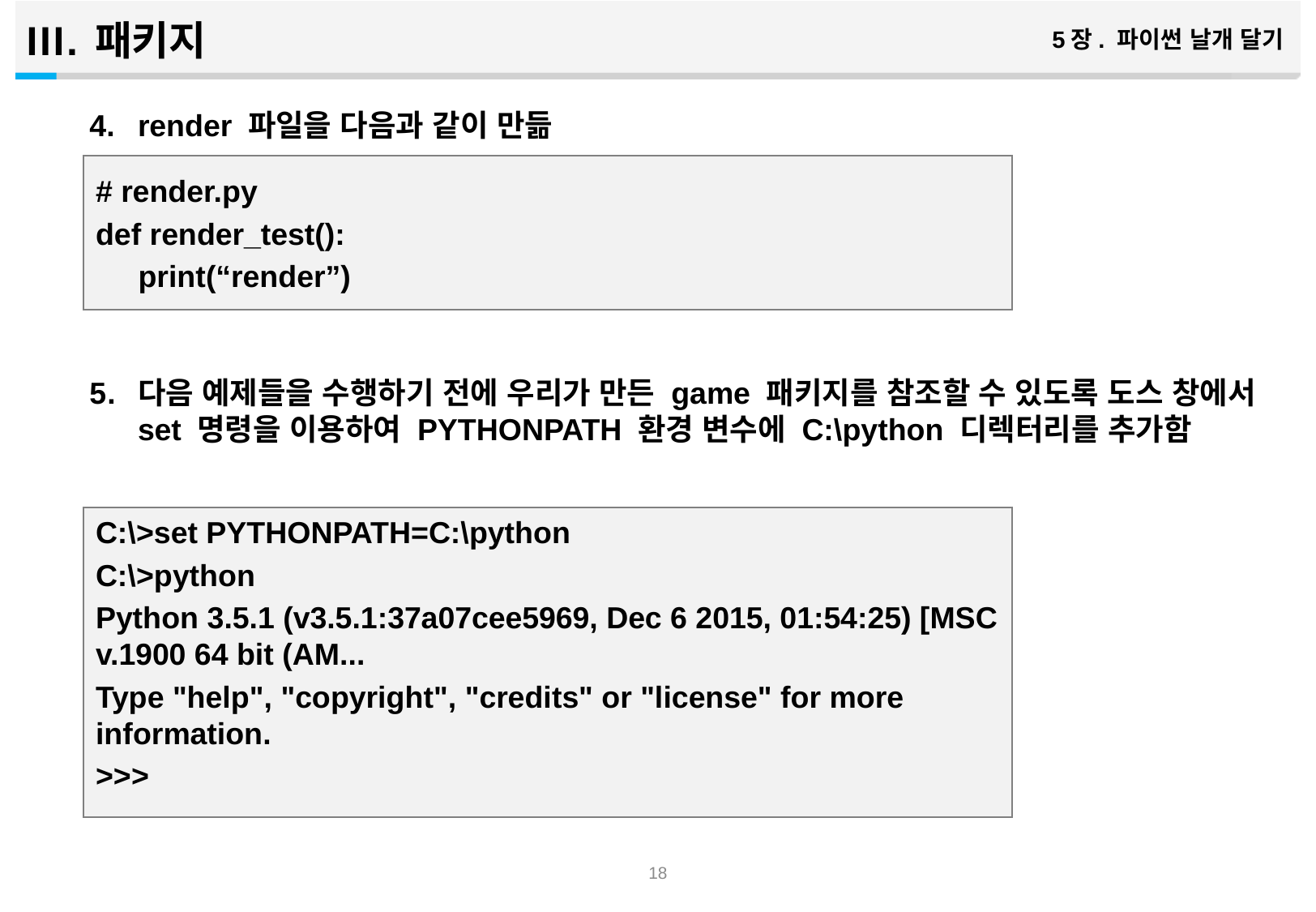

패키지
5장. 파이썬 날개 달기
render 파일을 다음과 같이 만듦

다음 예제들을 수행하기 전에 우리가 만든 game 패키지를 참조할 수 있도록 도스 창에서 set 명령을 이용하여 PYTHONPATH 환경 변수에 C:\python 디렉터리를 추가함

# render.py
def render_test():
     print(“render”)
C:\>set PYTHONPATH=C:\python
C:\>python
Python 3.5.1 (v3.5.1:37a07cee5969, Dec 6 2015, 01:54:25) [MSC v.1900 64 bit (AM...
Type "help", "copyright", "credits" or "license" for more information.
>>>
18